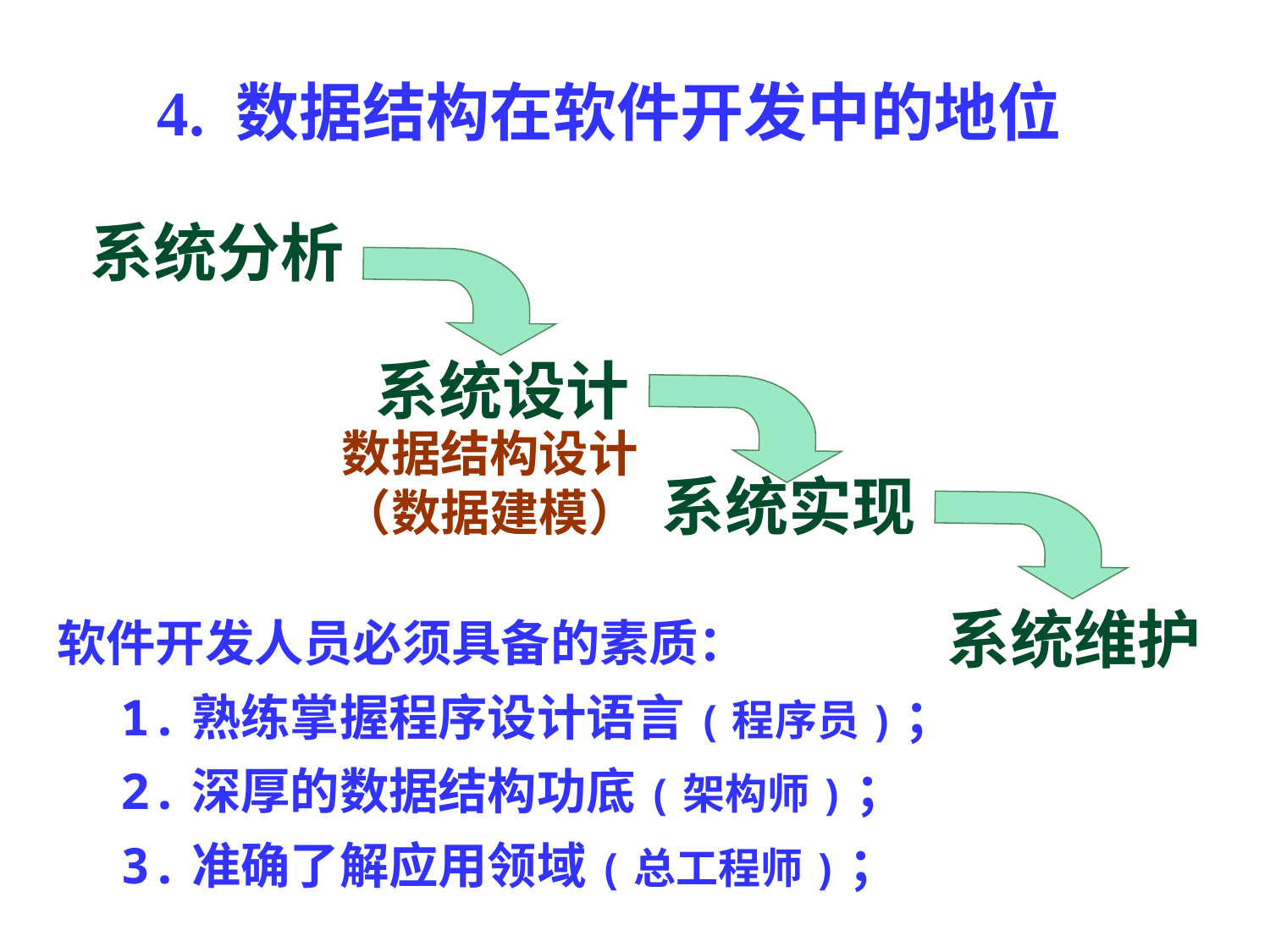

4. 数据结构在软件开发中的地位

系统分析

系统设计
数据结构设计
（数据建模）

系统实现
系统维护
软件开发人员必须具备的素质：
1.熟练掌握程序设计语言(程序员)；
2.深厚的数据结构功底(架构师)；
3.准确了解应用领域(总工程师)；